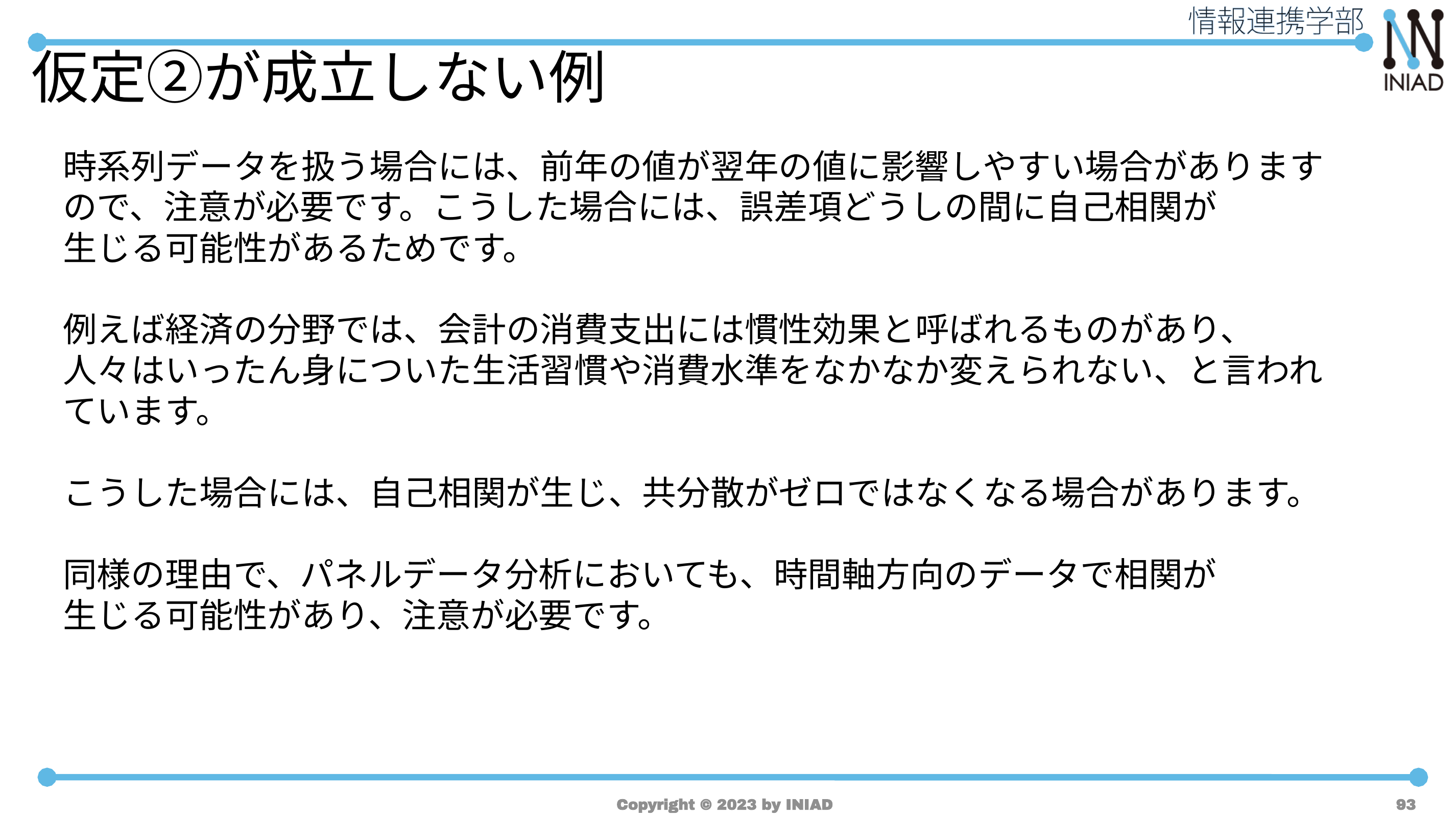

# 仮定②が成立しない例
時系列データを扱う場合には、前年の値が翌年の値に影響しやすい場合がありますので、注意が必要です。こうした場合には、誤差項どうしの間に自己相関が
生じる可能性があるためです。

例えば経済の分野では、会計の消費支出には慣性効果と呼ばれるものがあり、
人々はいったん身についた生活習慣や消費水準をなかなか変えられない、と言われています。

こうした場合には、自己相関が生じ、共分散がゼロではなくなる場合があります。

同様の理由で、パネルデータ分析においても、時間軸方向のデータで相関が
生じる可能性があり、注意が必要です。
Copyright © 2023 by INIAD
93